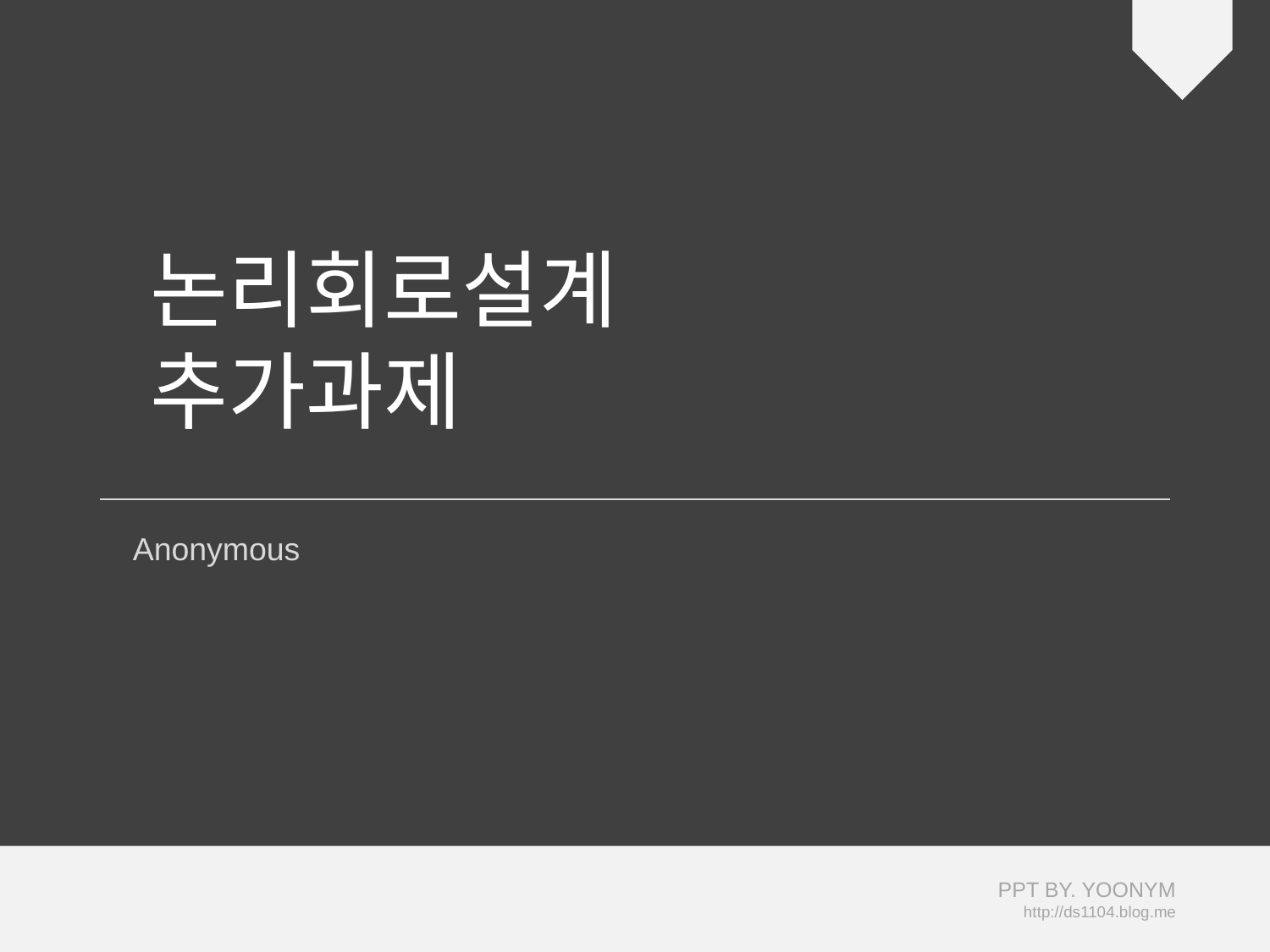

논리회로설계
추가과제
Anonymous

PPT BY. YOONYM
http://ds1104.blog.me